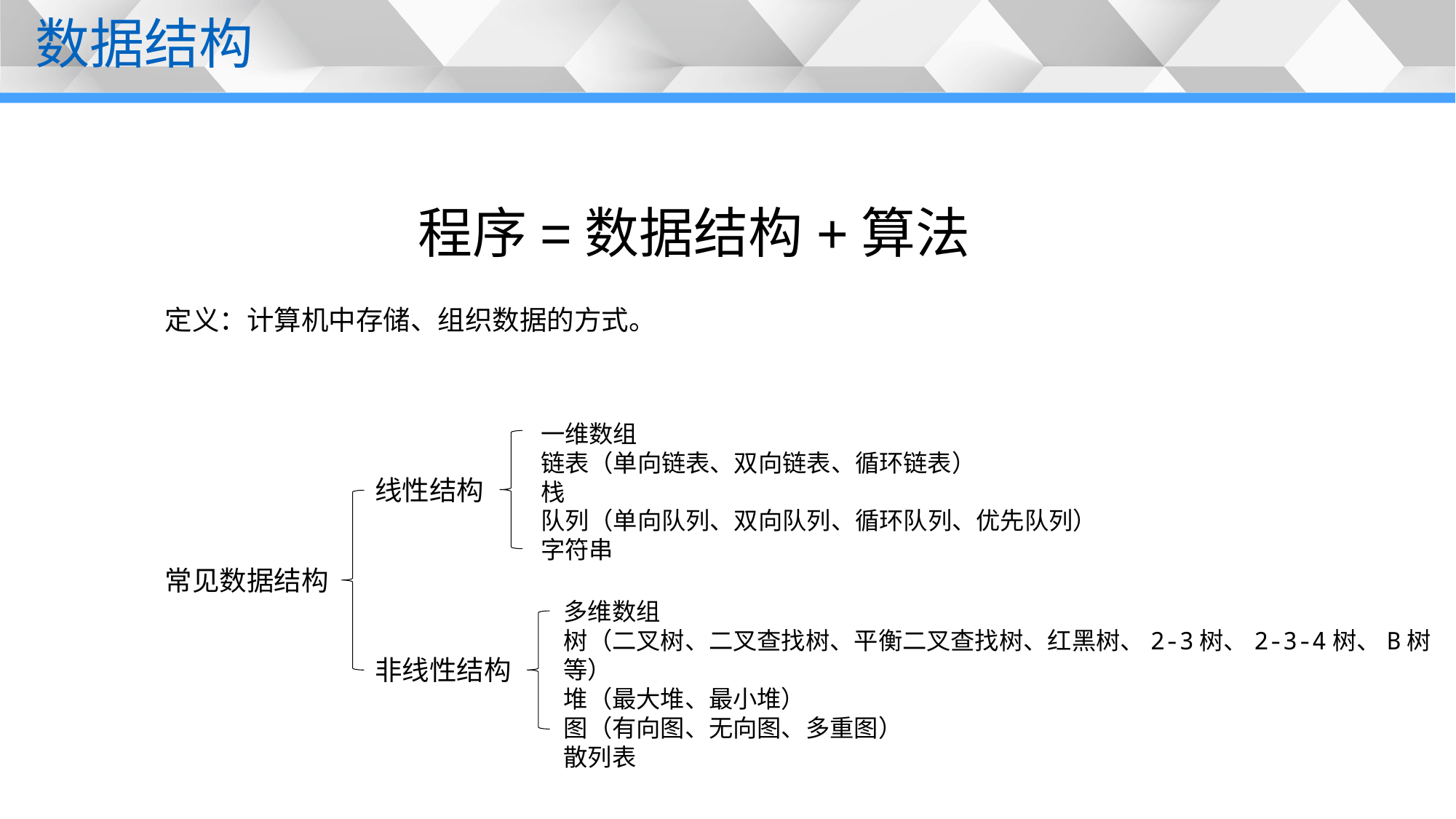

数据结构
程序=数据结构+算法
定义：计算机中存储、组织数据的方式。
一维数组
链表（单向链表、双向链表、循环链表）
栈
队列（单向队列、双向队列、循环队列、优先队列）
字符串

线性结构

常见数据结构
多维数组
树（二叉树、二叉查找树、平衡二叉查找树、红黑树、2-3树、2-3-4树、B树等）
堆（最大堆、最小堆）
图（有向图、无向图、多重图）
散列表

非线性结构